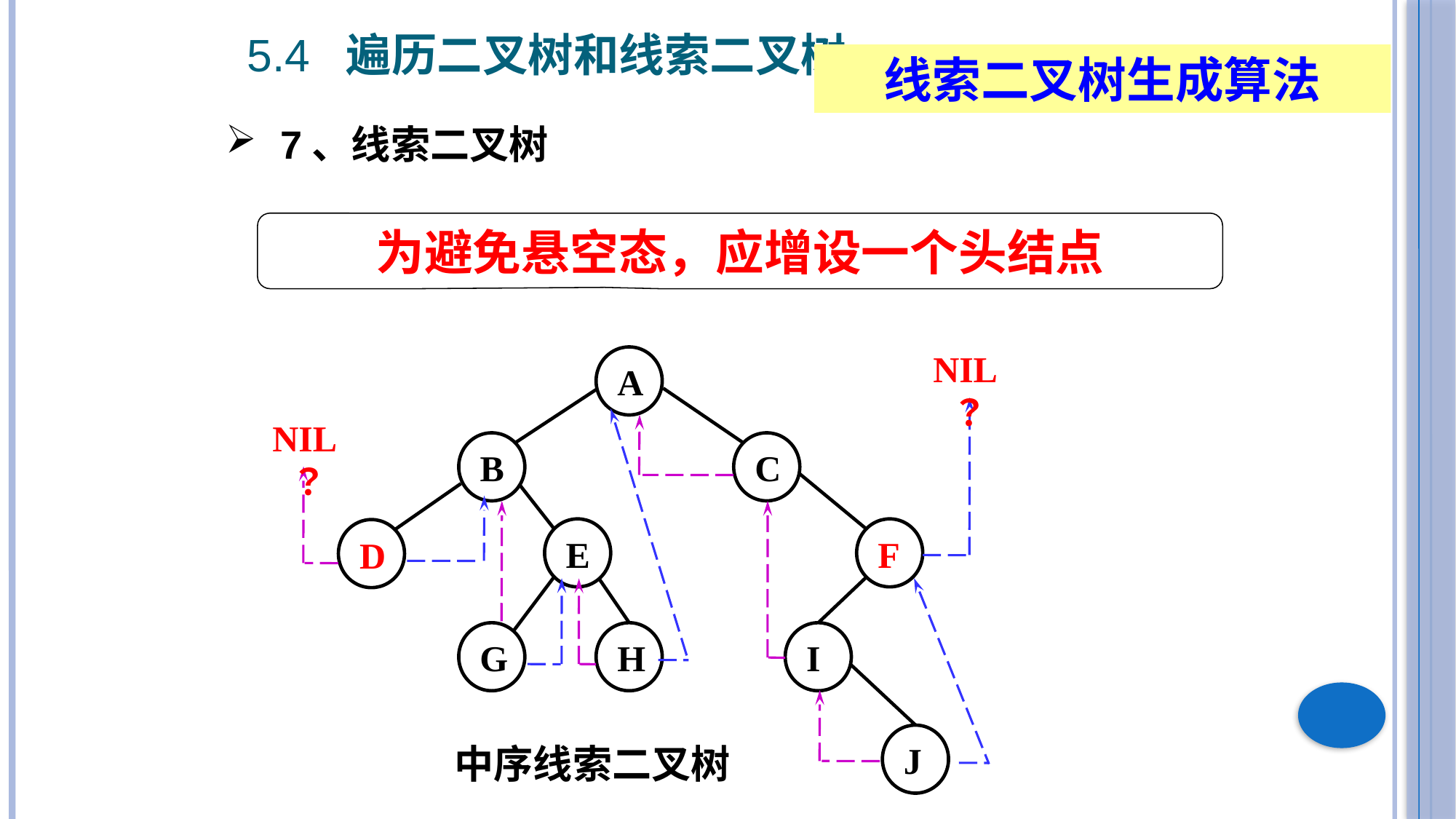

5.4  遍历二叉树和线索二叉树
线索二叉树生成算法
7、线索二叉树
为避免悬空态，应增设一个头结点
NIL？

A

NIL？

B

C

E

F

D

G

H

I

J
中序线索二叉树